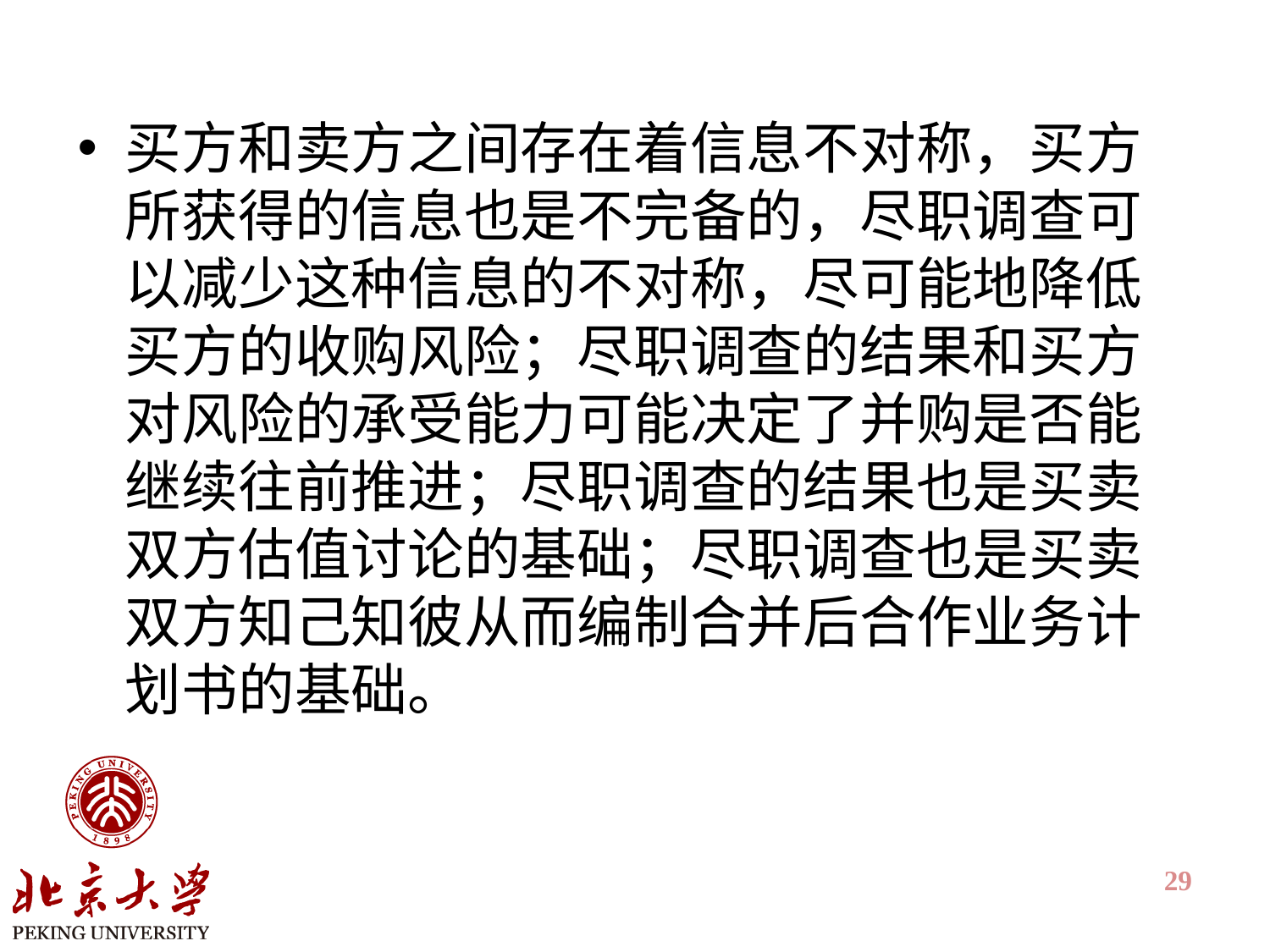

买方和卖方之间存在着信息不对称，买方所获得的信息也是不完备的，尽职调查可以减少这种信息的不对称，尽可能地降低买方的收购风险；尽职调查的结果和买方对风险的承受能力可能决定了并购是否能继续往前推进；尽职调查的结果也是买卖双方估值讨论的基础；尽职调查也是买卖双方知己知彼从而编制合并后合作业务计划书的基础。
29